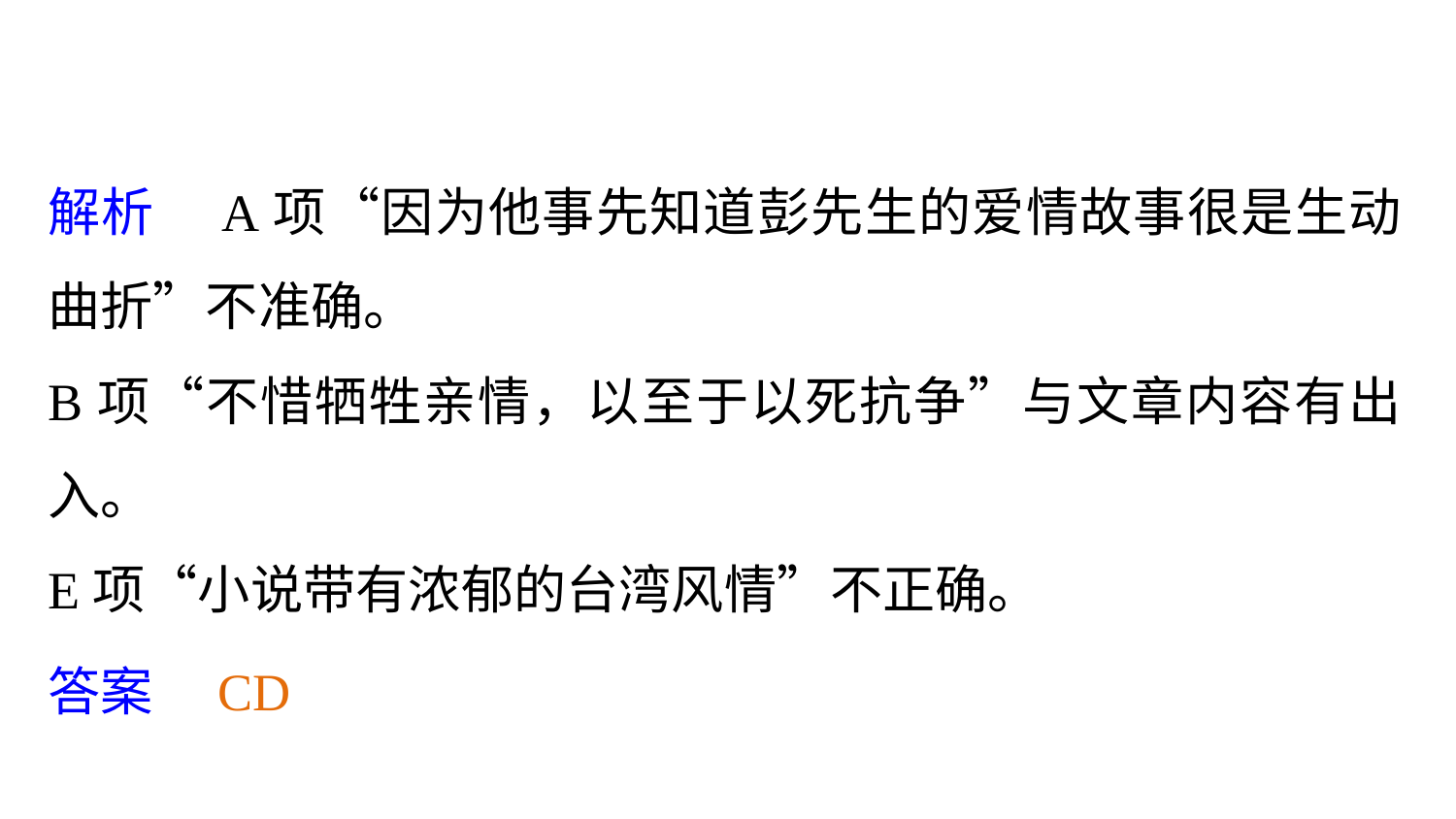

解析　A项“因为他事先知道彭先生的爱情故事很是生动曲折”不准确。
B项“不惜牺牲亲情，以至于以死抗争”与文章内容有出入。
E项“小说带有浓郁的台湾风情”不正确。
答案　CD